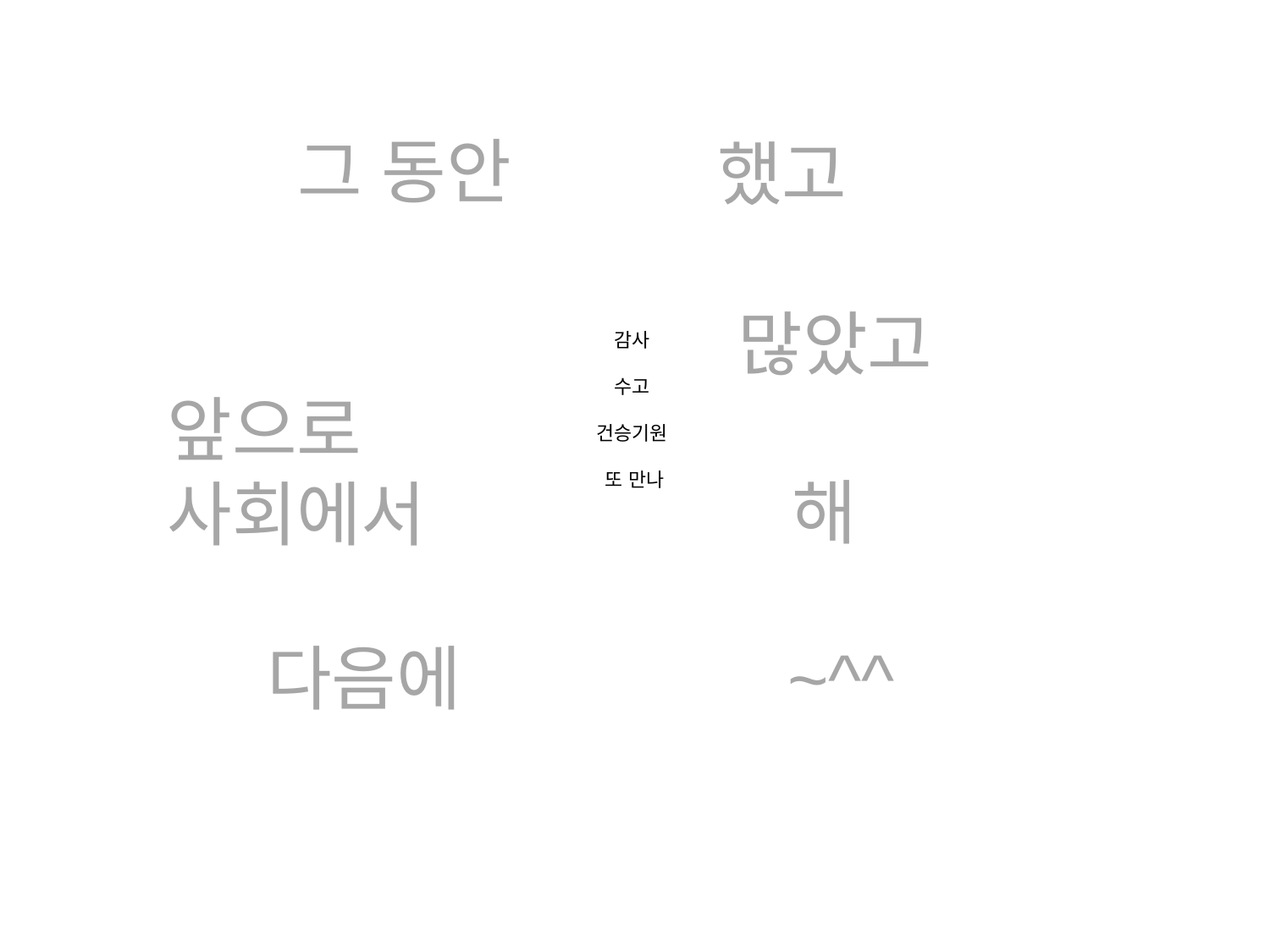

그 동안
했고
많았고
# 감사 수고 건승기원 또 만나
앞으로
사회에서
해
다음에
~^^